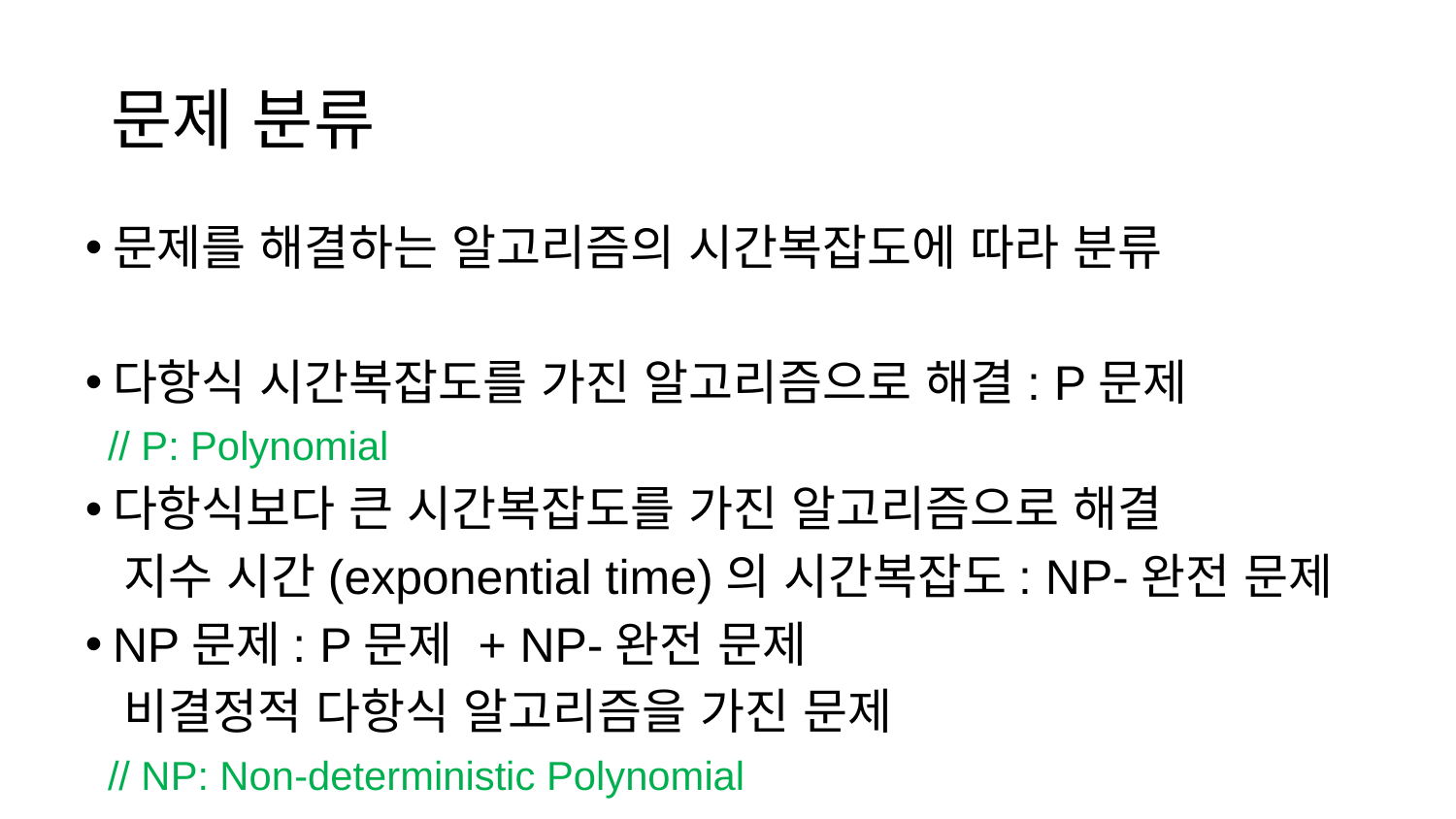

# 문제 분류
문제를 해결하는 알고리즘의 시간복잡도에 따라 분류

다항식 시간복잡도를 가진 알고리즘으로 해결: P문제
  // P: Polynomial
다항식보다 큰 시간복잡도를 가진 알고리즘으로 해결
  지수 시간(exponential time)의 시간복잡도: NP-완전 문제
NP문제: P문제 + NP-완전 문제
  비결정적 다항식 알고리즘을 가진 문제
  // NP: Non-deterministic Polynomial